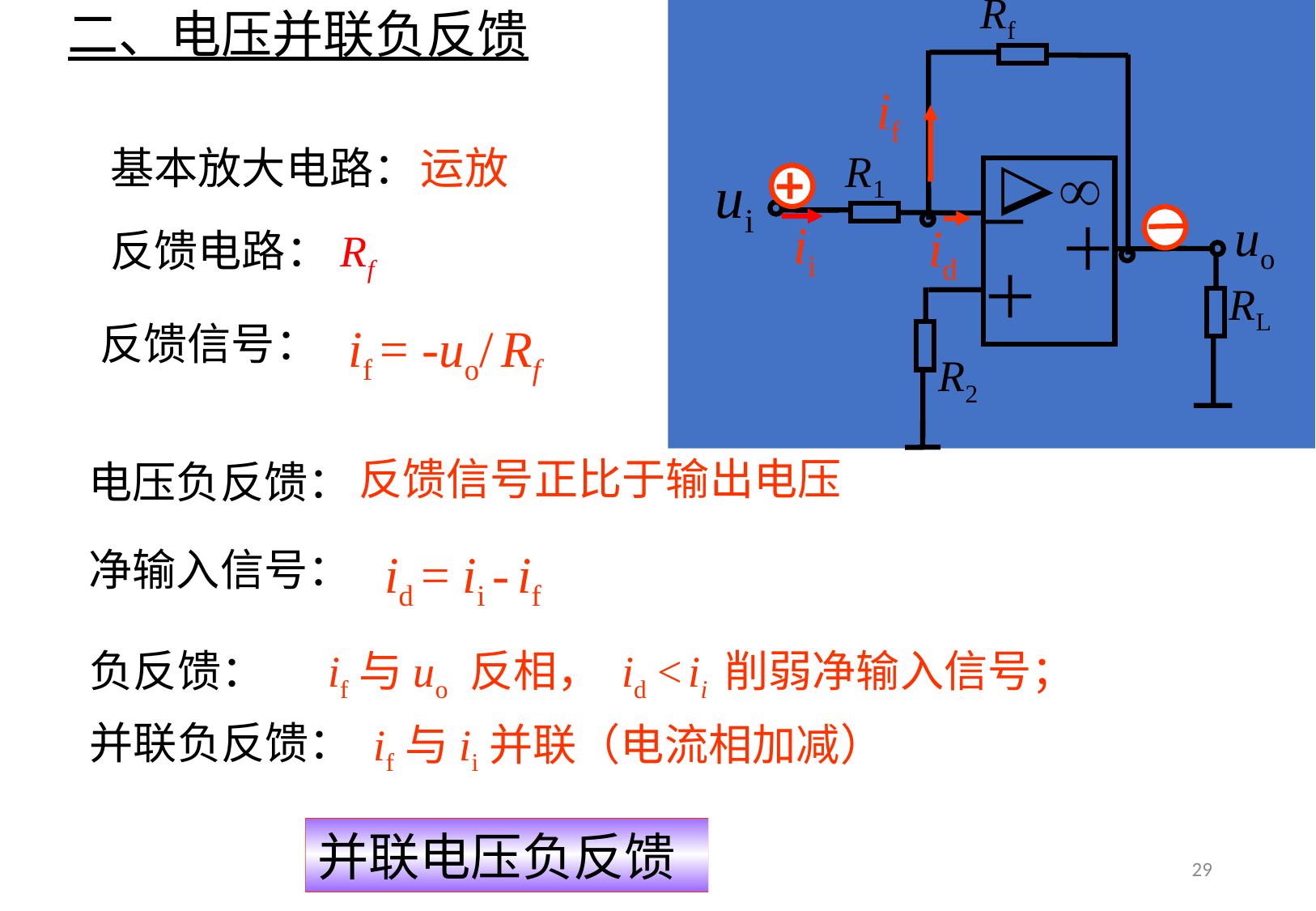

R1

∇
∞

－
＋

＋

 ui
uo

RL

R2

Rf

二、电压并联负反馈
if

基本放大电路：
运放

ii

id

反馈电路：Rf
反馈信号：
if = -uo/ Rf
反馈信号正比于输出电压
电压负反馈：
净输入信号：
id = ii - if
if与uo 反相， id < ii 削弱净输入信号；
负反馈：
并联负反馈：
if与ii并联（电流相加减）
并联电压负反馈
29